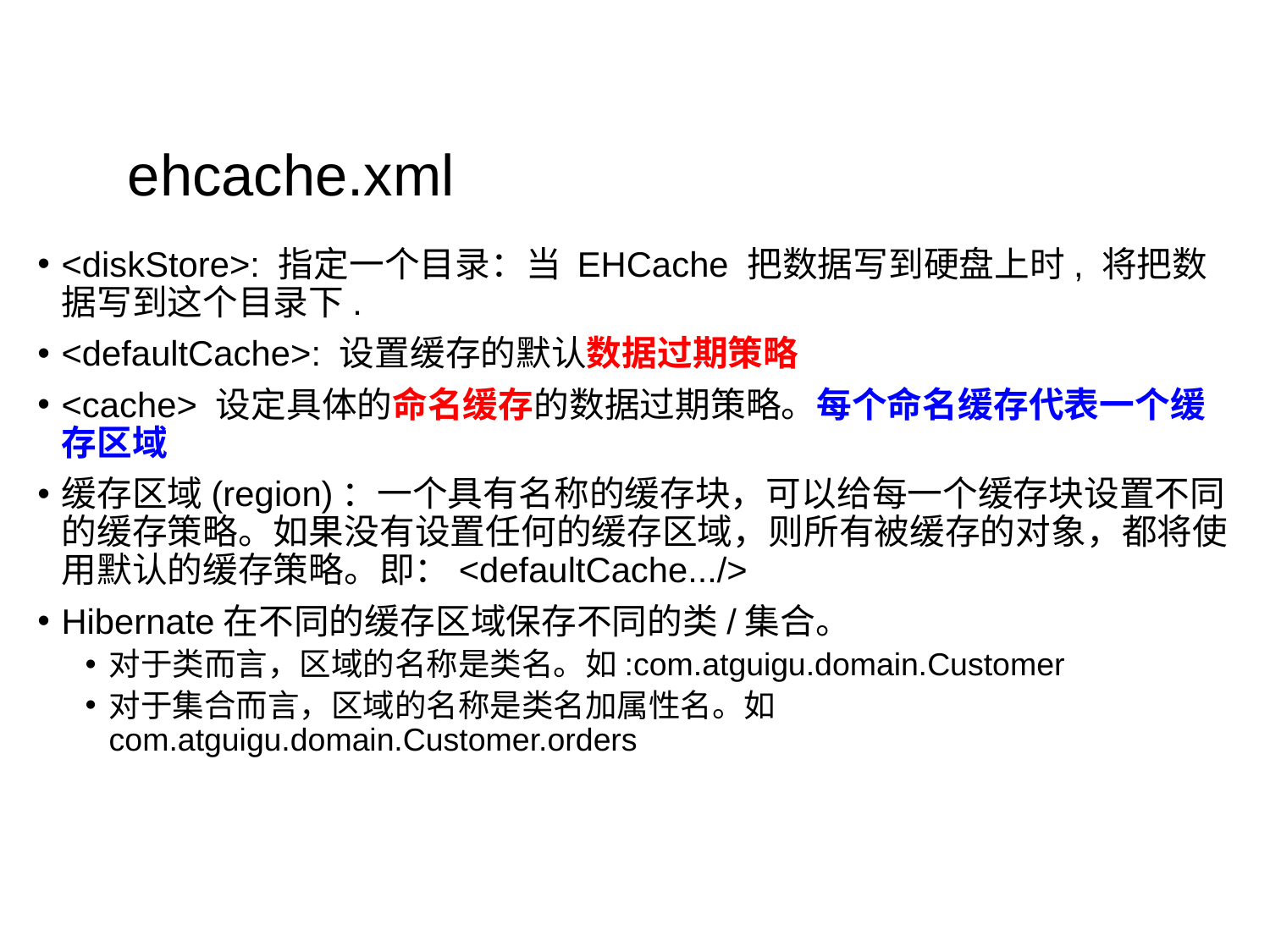

# ehcache.xml
<diskStore>: 指定一个目录：当 EHCache 把数据写到硬盘上时, 将把数据写到这个目录下.
<defaultCache>: 设置缓存的默认数据过期策略
<cache> 设定具体的命名缓存的数据过期策略。每个命名缓存代表一个缓存区域
缓存区域(region)：一个具有名称的缓存块，可以给每一个缓存块设置不同的缓存策略。如果没有设置任何的缓存区域，则所有被缓存的对象，都将使用默认的缓存策略。即：<defaultCache.../>
Hibernate在不同的缓存区域保存不同的类/集合。
对于类而言，区域的名称是类名。如:com.atguigu.domain.Customer
对于集合而言，区域的名称是类名加属性名。如com.atguigu.domain.Customer.orders